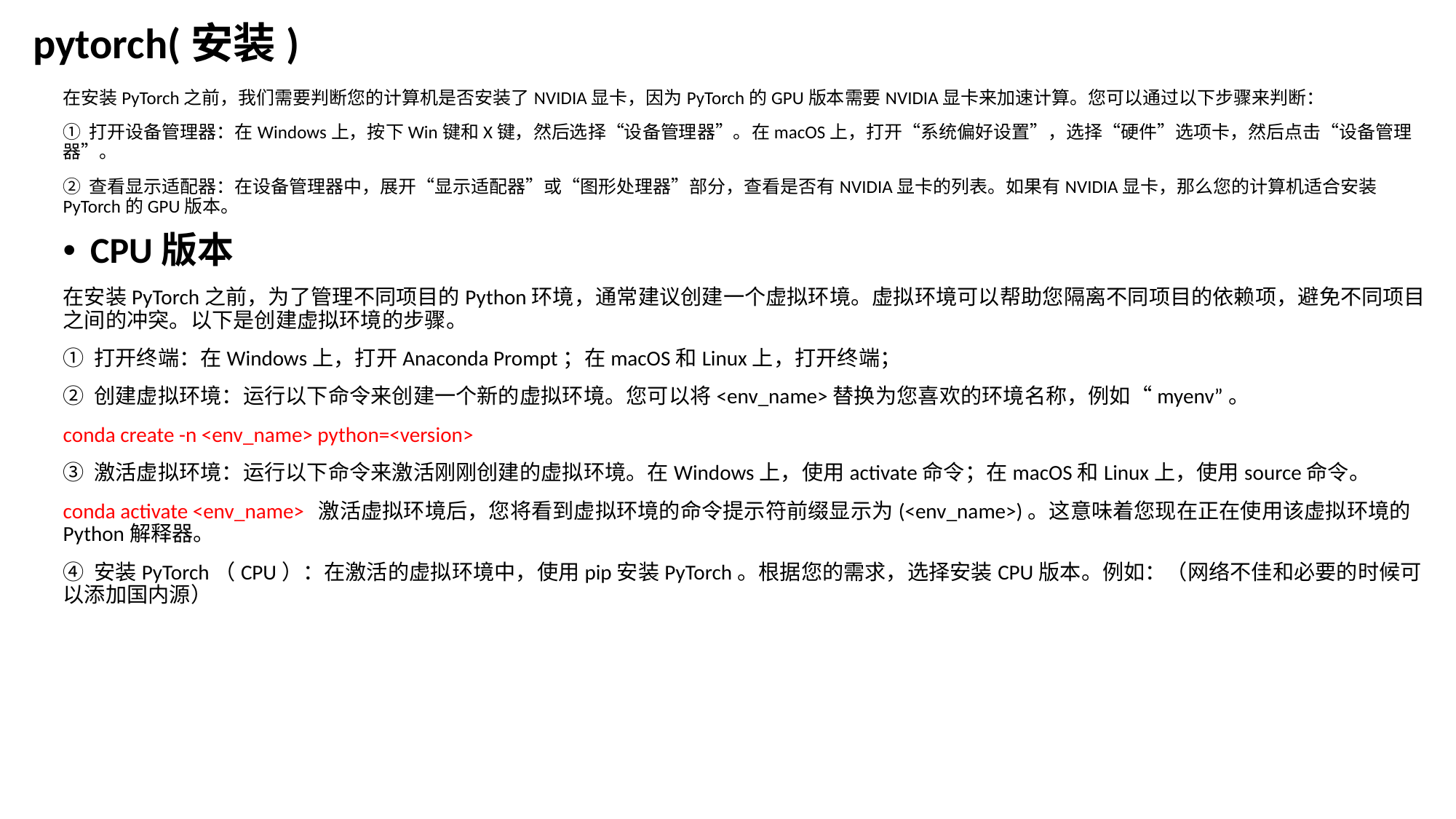

# pytorch(安装)
在安装PyTorch之前，我们需要判断您的计算机是否安装了NVIDIA显卡，因为PyTorch的GPU版本需要NVIDIA显卡来加速计算。您可以通过以下步骤来判断：
① 打开设备管理器：在Windows上，按下Win键和X键，然后选择“设备管理器”。在macOS上，打开“系统偏好设置”，选择“硬件”选项卡，然后点击“设备管理器”。
② 查看显示适配器：在设备管理器中，展开“显示适配器”或“图形处理器”部分，查看是否有NVIDIA显卡的列表。如果有NVIDIA显卡，那么您的计算机适合安装PyTorch的GPU版本。
CPU版本
在安装PyTorch之前，为了管理不同项目的Python环境，通常建议创建一个虚拟环境。虚拟环境可以帮助您隔离不同项目的依赖项，避免不同项目之间的冲突。以下是创建虚拟环境的步骤。
① 打开终端：在Windows上，打开Anaconda Prompt；在macOS和Linux上，打开终端；
② 创建虚拟环境：运行以下命令来创建一个新的虚拟环境。您可以将<env_name>替换为您喜欢的环境名称，例如“myenv”。
conda create -n <env_name> python=<version>
③ 激活虚拟环境：运行以下命令来激活刚刚创建的虚拟环境。在Windows上，使用activate命令；在macOS和Linux上，使用source命令。
conda activate <env_name>  激活虚拟环境后，您将看到虚拟环境的命令提示符前缀显示为(<env_name>)。这意味着您现在正在使用该虚拟环境的Python解释器。
④ 安装PyTorch（CPU）：在激活的虚拟环境中，使用pip安装PyTorch。根据您的需求，选择安装CPU版本。例如：（网络不佳和必要的时候可以添加国内源）